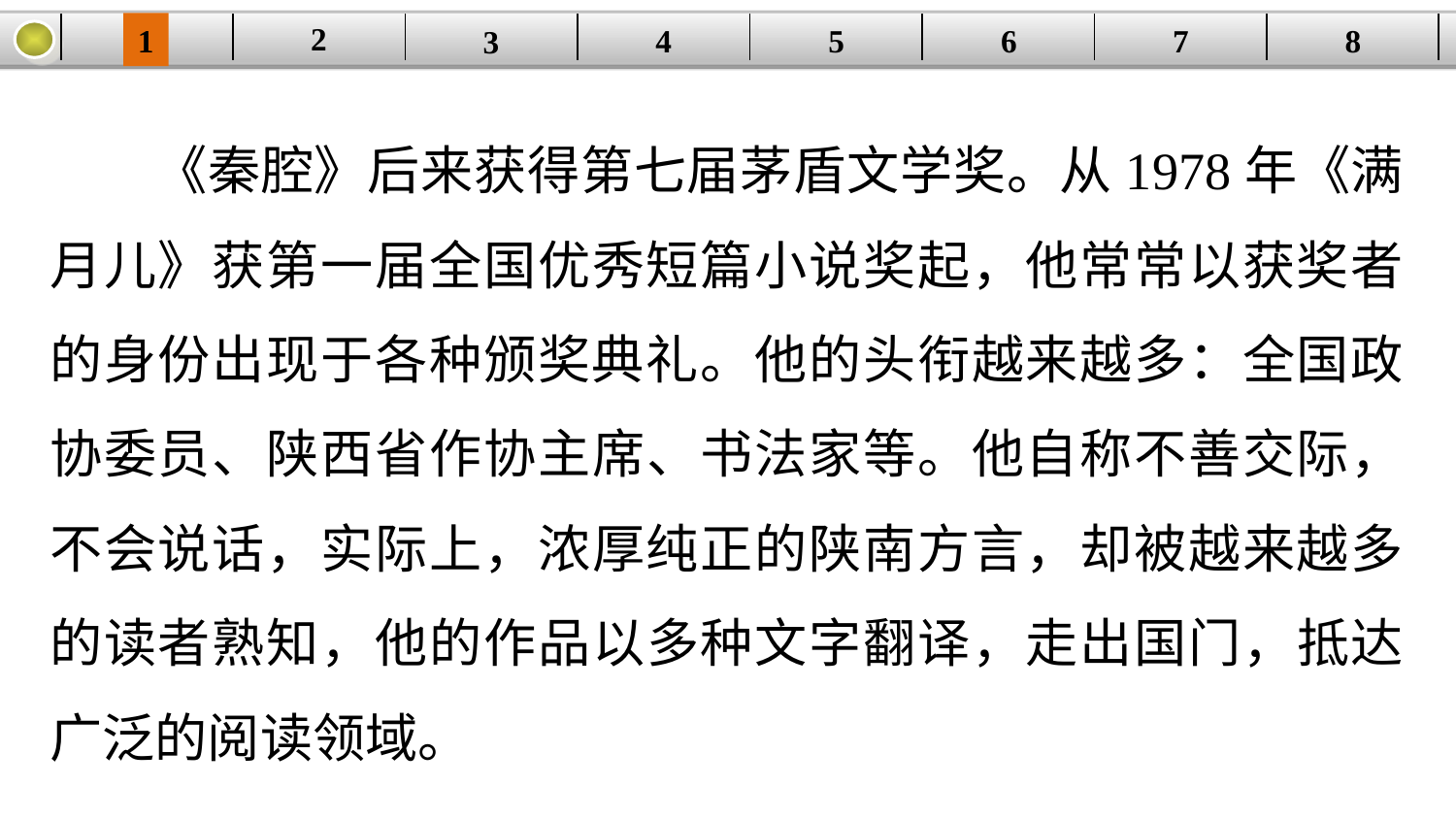

2
1
8
7
6
|  |  |  |  |  |  |  |  |
| --- | --- | --- | --- | --- | --- | --- | --- |
5
4
3

《秦腔》后来获得第七届茅盾文学奖。从1978年《满月儿》获第一届全国优秀短篇小说奖起，他常常以获奖者的身份出现于各种颁奖典礼。他的头衔越来越多：全国政协委员、陕西省作协主席、书法家等。他自称不善交际，不会说话，实际上，浓厚纯正的陕南方言，却被越来越多的读者熟知，他的作品以多种文字翻译，走出国门，抵达广泛的阅读领域。